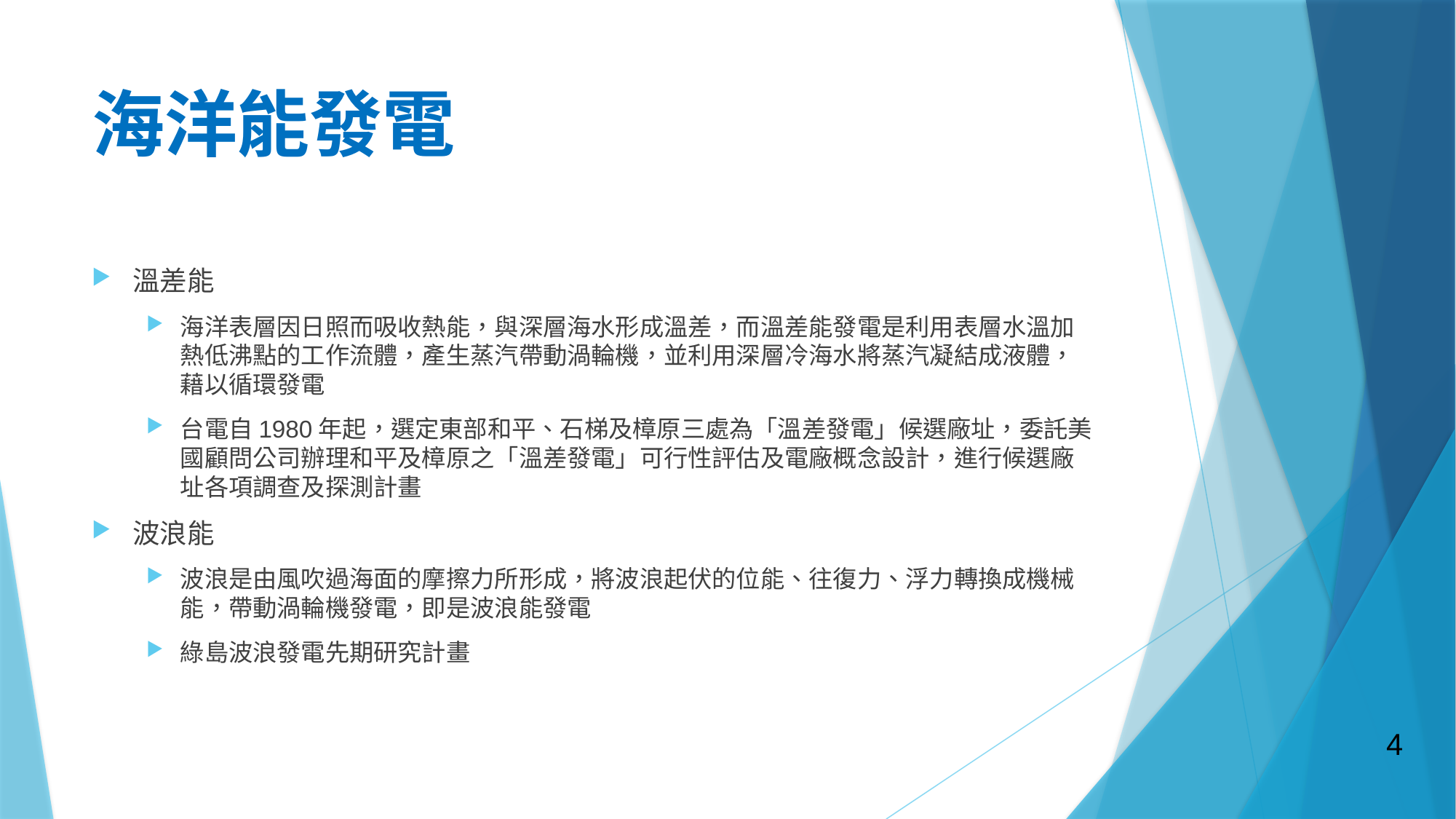

# 海洋能發電
溫差能
海洋表層因日照而吸收熱能，與深層海水形成溫差，而溫差能發電是利用表層水溫加熱低沸點的工作流體，產生蒸汽帶動渦輪機，並利用深層冷海水將蒸汽凝結成液體，藉以循環發電
台電自1980年起，選定東部和平、石梯及樟原三處為「溫差發電」候選廠址，委託美國顧問公司辦理和平及樟原之「溫差發電」可行性評估及電廠概念設計，進行候選廠址各項調查及探測計畫
波浪能
波浪是由風吹過海面的摩擦力所形成，將波浪起伏的位能、往復力、浮力轉換成機械能，帶動渦輪機發電，即是波浪能發電
綠島波浪發電先期研究計畫
4